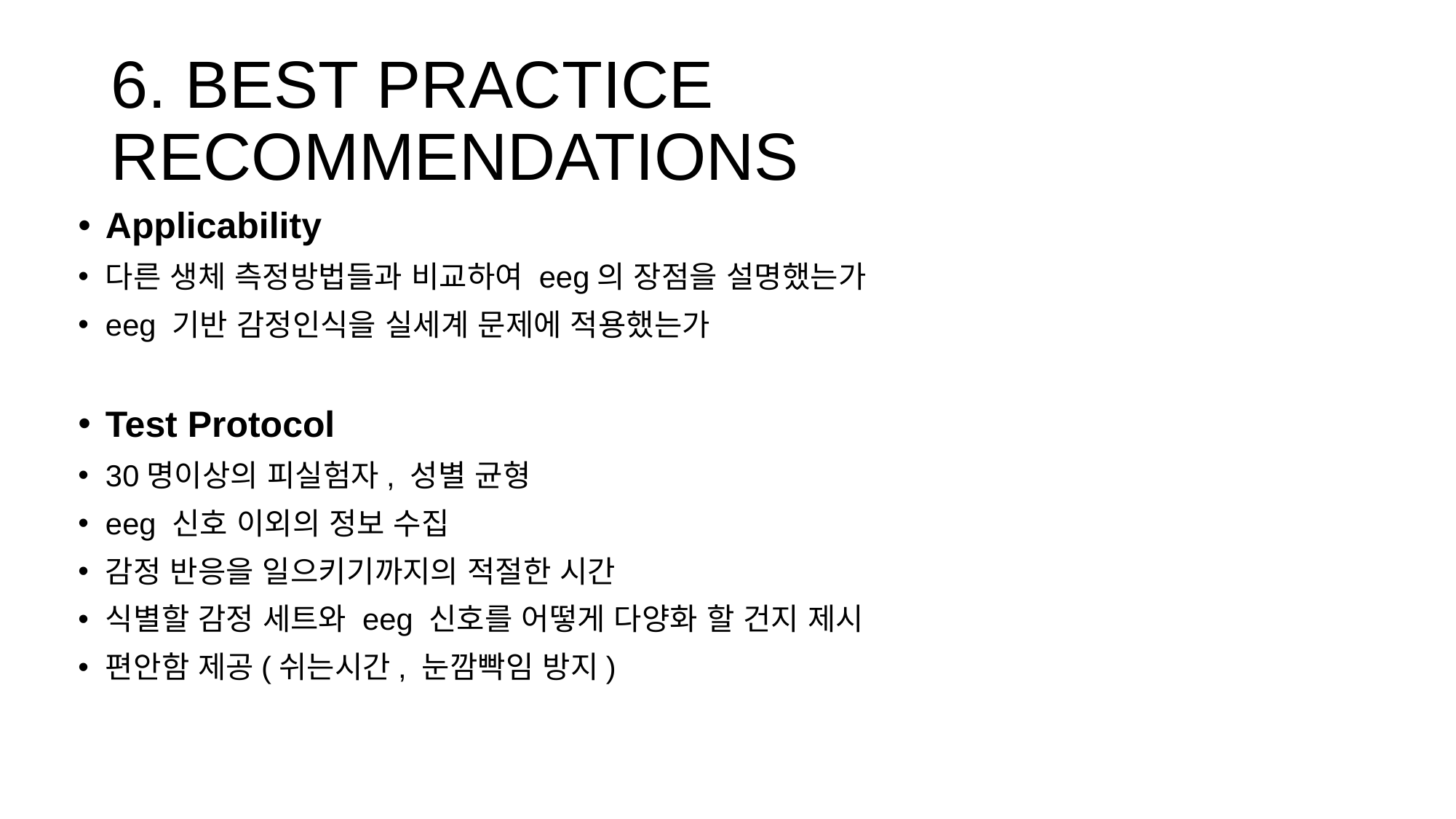

# 6. BEST PRACTICE RECOMMENDATIONS
Applicability
다른 생체 측정방법들과 비교하여 eeg의 장점을 설명했는가
eeg 기반 감정인식을 실세계 문제에 적용했는가

Test Protocol
30명이상의 피실험자, 성별 균형
eeg 신호 이외의 정보 수집
감정 반응을 일으키기까지의 적절한 시간
식별할 감정 세트와 eeg 신호를 어떻게 다양화 할 건지 제시
편안함 제공(쉬는시간, 눈깜빡임 방지)